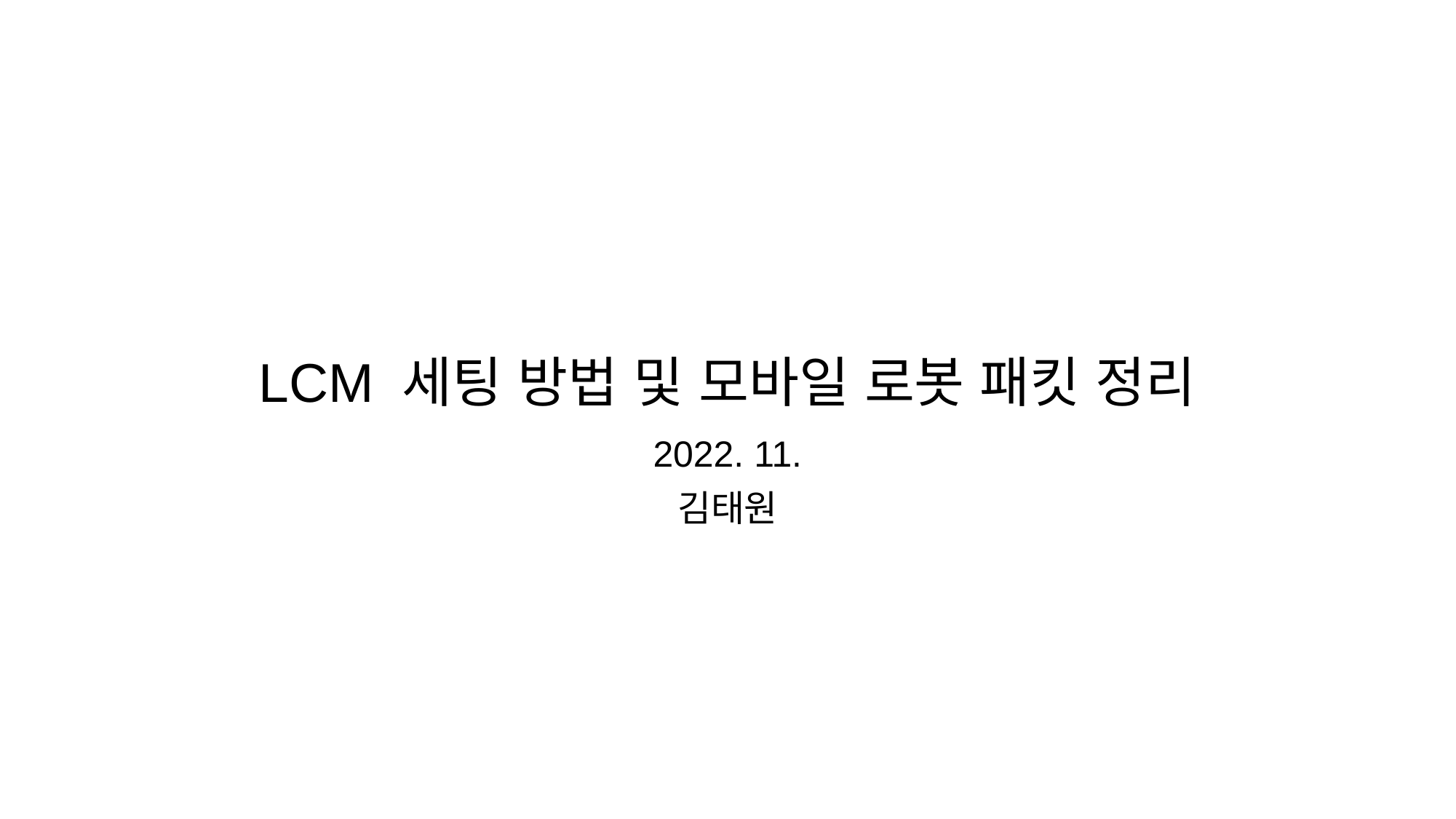

# LCM 세팅 방법 및 모바일 로봇 패킷 정리
2022. 11.
김태원